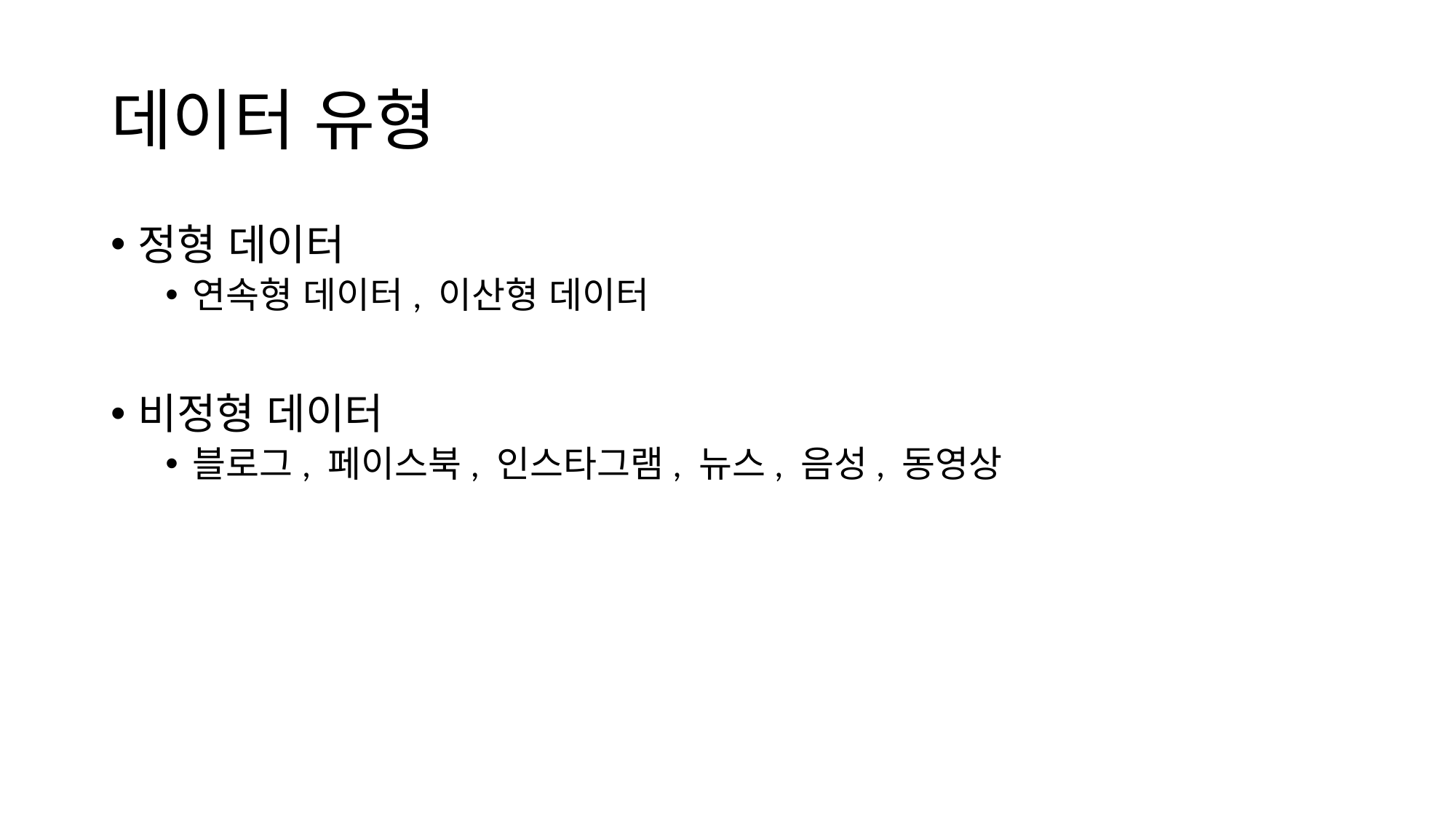

# 데이터 유형
정형 데이터
연속형 데이터, 이산형 데이터

비정형 데이터
블로그, 페이스북, 인스타그램, 뉴스, 음성, 동영상